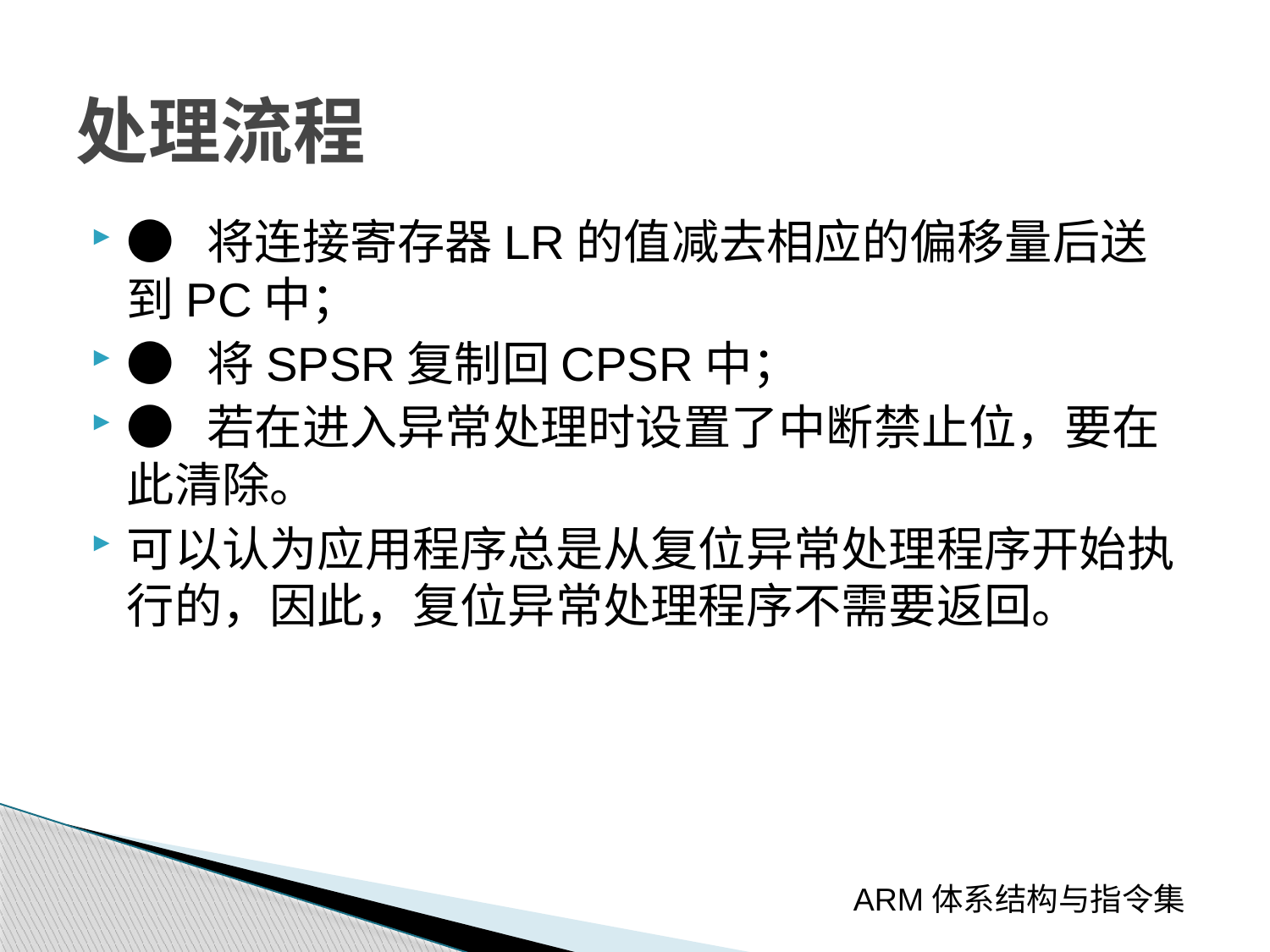

# 处理流程
●  将连接寄存器LR的值减去相应的偏移量后送到PC中；
●  将SPSR复制回CPSR中；
●  若在进入异常处理时设置了中断禁止位，要在此清除。
可以认为应用程序总是从复位异常处理程序开始执行的，因此，复位异常处理程序不需要返回。

            ARM体系结构与指令集